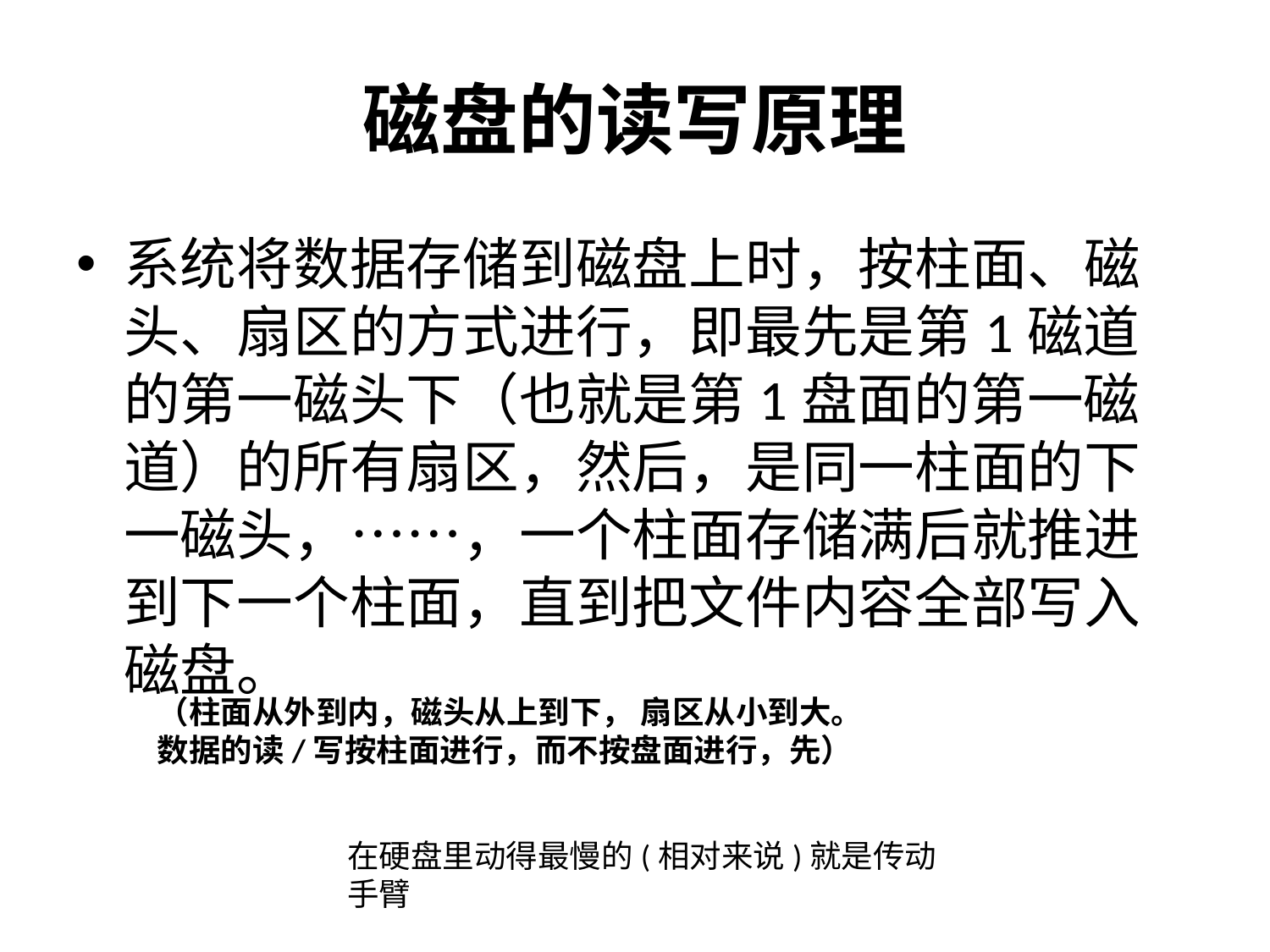

# 磁盘的读写原理
系统将数据存储到磁盘上时，按柱面、磁头、扇区的方式进行，即最先是第1磁道的第一磁头下（也就是第1盘面的第一磁道）的所有扇区，然后，是同一柱面的下一磁头，……，一个柱面存储满后就推进到下一个柱面，直到把文件内容全部写入磁盘。
（柱面从外到内，磁头从上到下， 扇区从小到大。
数据的读/写按柱面进行，而不按盘面进行，先）
在硬盘里动得最慢的(相对来说)就是传动手臂